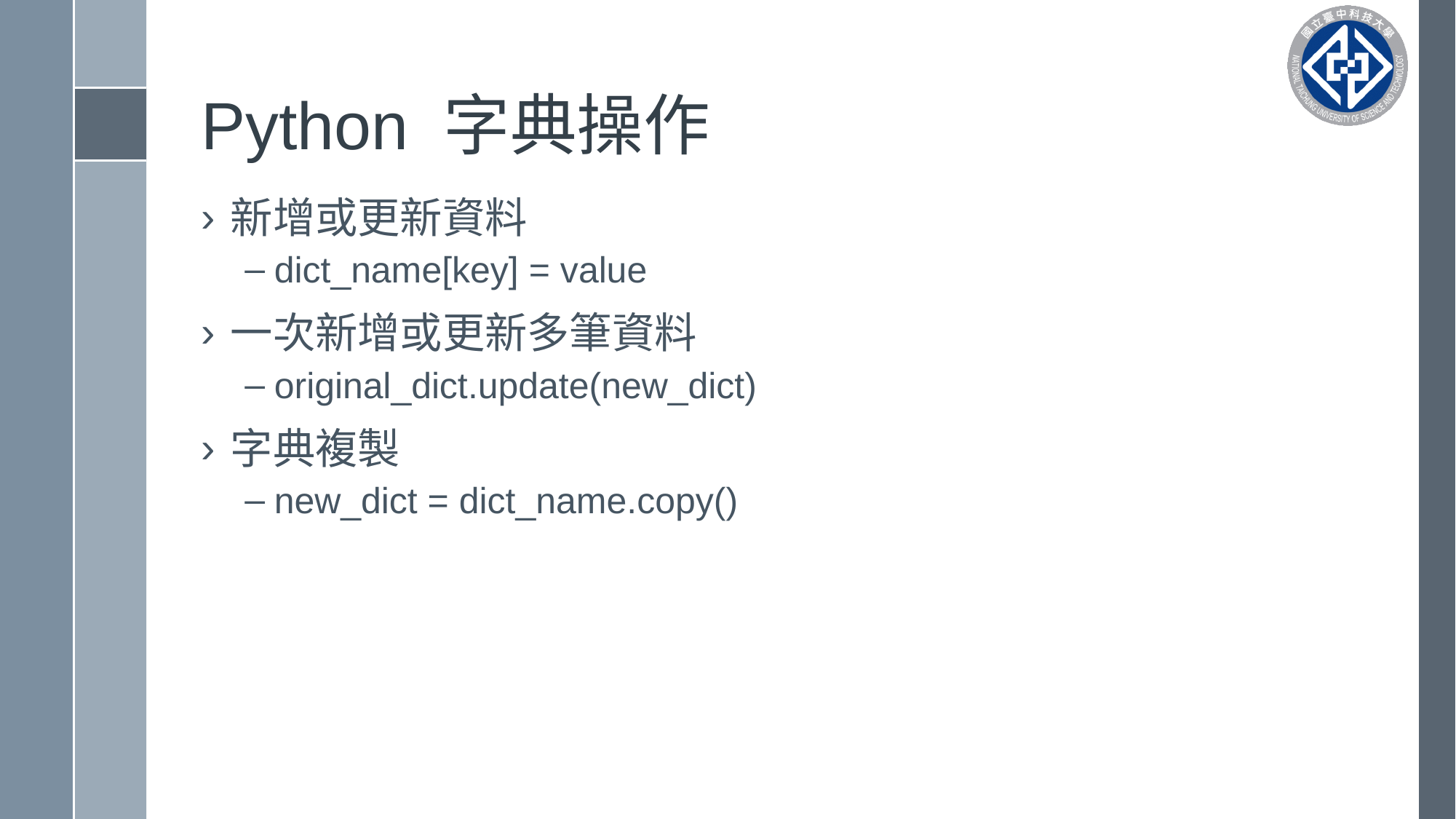

# Python 字典操作
新增或更新資料
dict_name[key] = value
一次新增或更新多筆資料
original_dict.update(new_dict)
字典複製
new_dict = dict_name.copy()